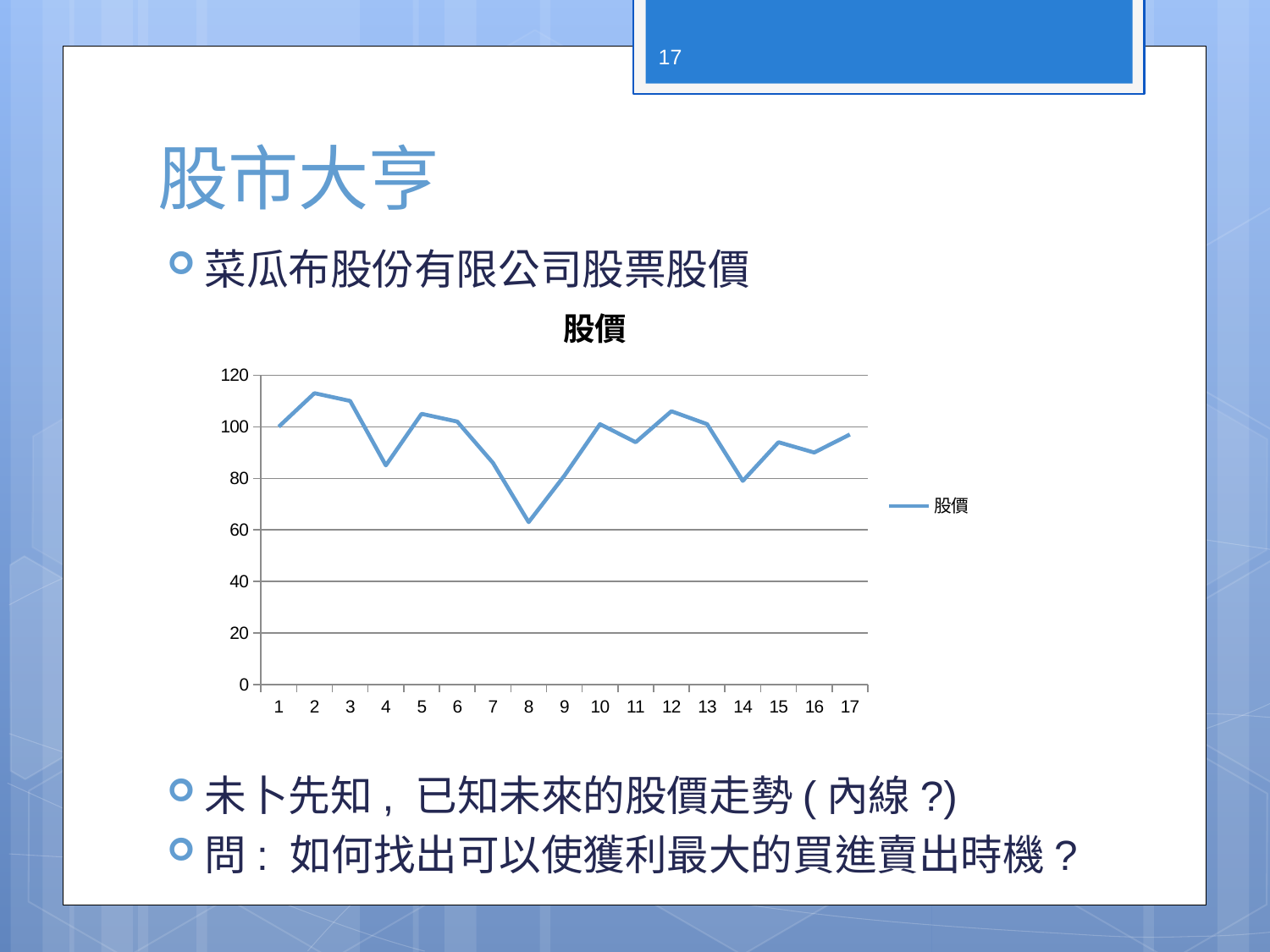

17
# 股市大亨
菜瓜布股份有限公司股票股價

未卜先知, 已知未來的股價走勢(內線?)
問: 如何找出可以使獲利最大的買進賣出時機?

### Chart:

| Category | 股價 |
|---|---|